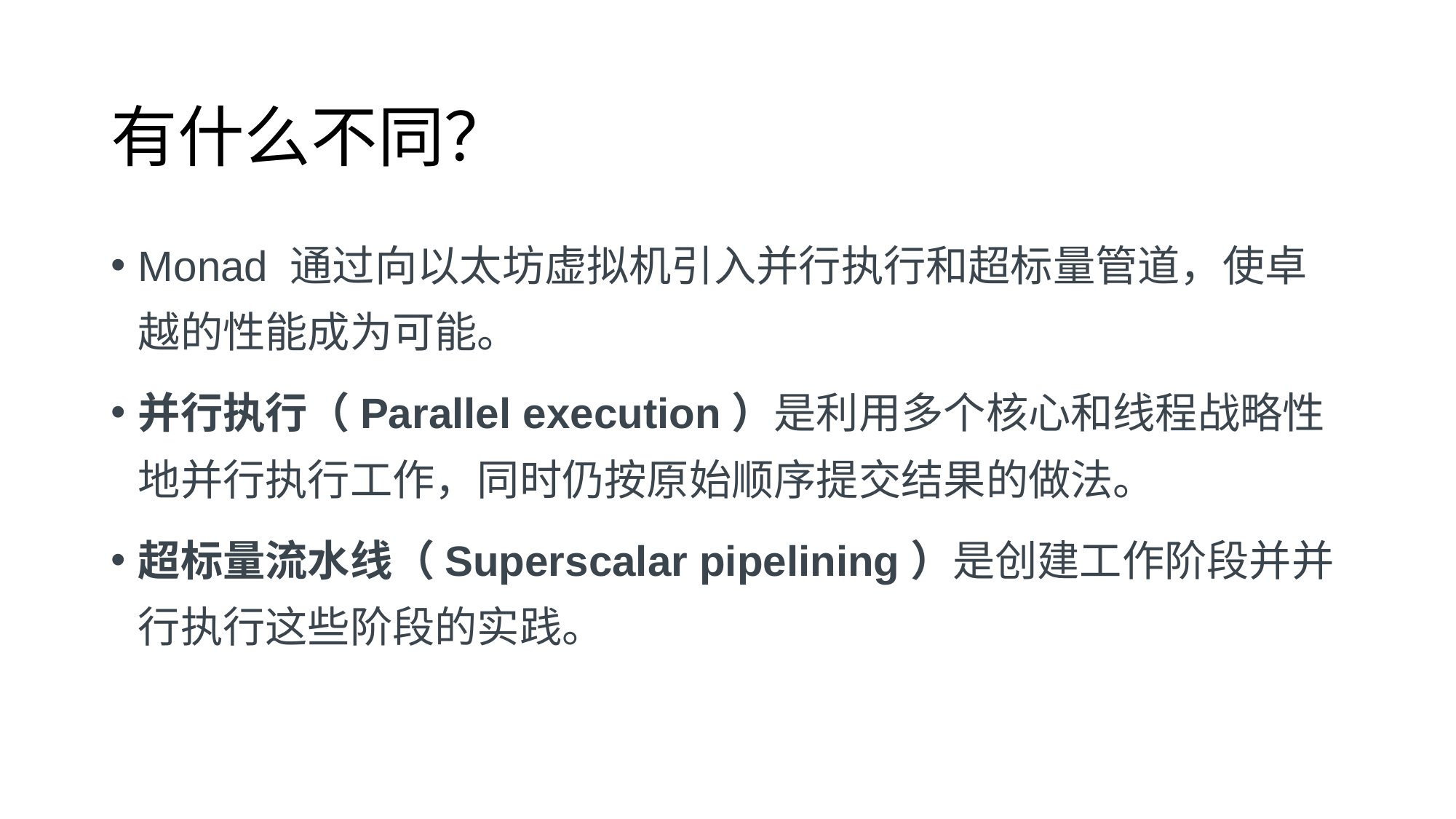

# 有什么不同？
Monad 通过向以太坊虚拟机引入并行执行和超标量管道，使卓越的性能成为可能。
并行执行（Parallel execution）是利用多个核心和线程战略性地并行执行工作，同时仍按原始顺序提交结果的做法。
超标量流水线（Superscalar pipelining）是创建工作阶段并并行执行这些阶段的实践。